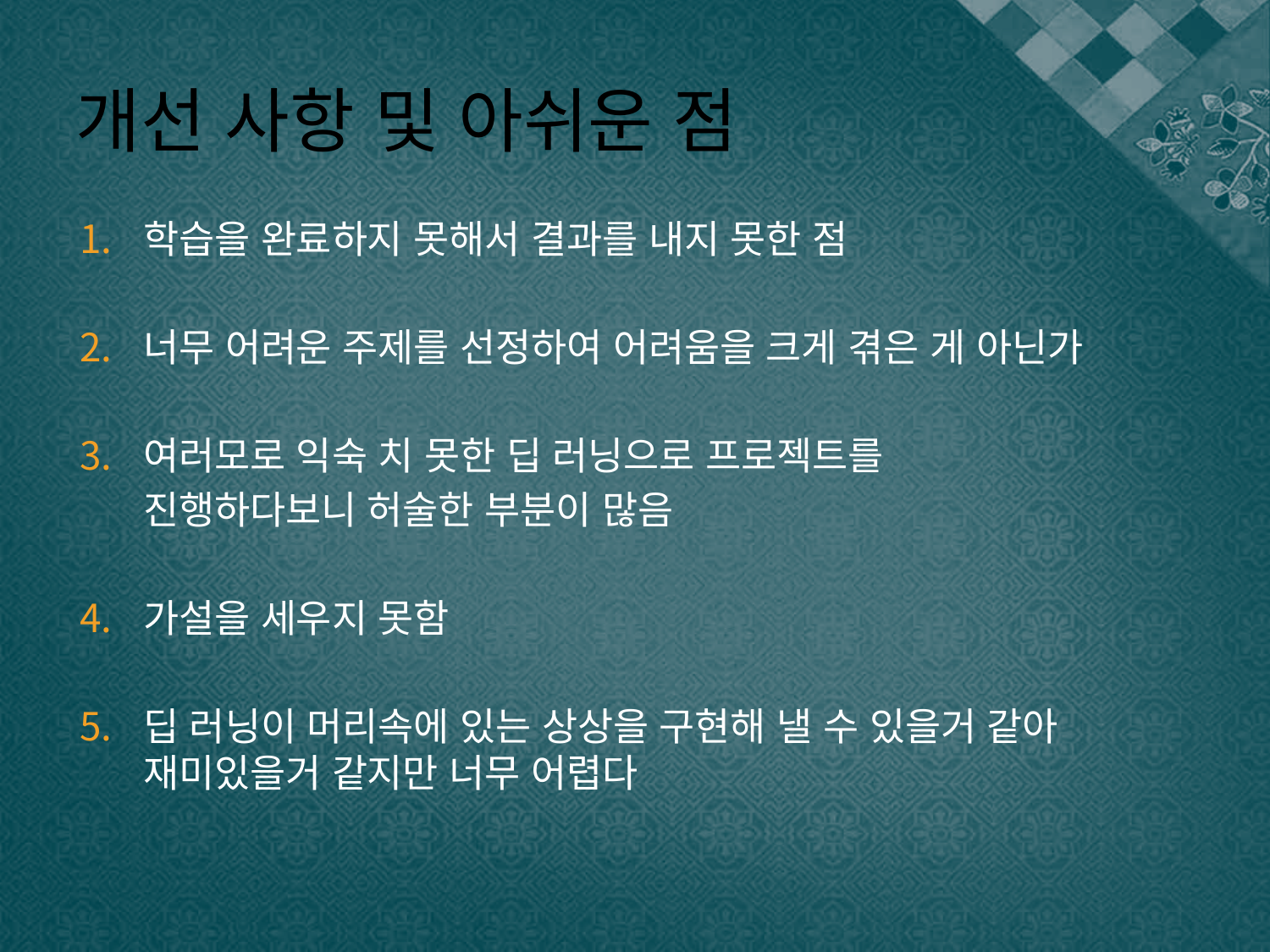

# 개선 사항 및 아쉬운 점
학습을 완료하지 못해서 결과를 내지 못한 점

너무 어려운 주제를 선정하여 어려움을 크게 겪은 게 아닌가

여러모로 익숙 치 못한 딥 러닝으로 프로젝트를
     진행하다보니 허술한 부분이 많음

가설을 세우지 못함

딥 러닝이 머리속에 있는 상상을 구현해 낼 수 있을거 같아 재미있을거 같지만 너무 어렵다